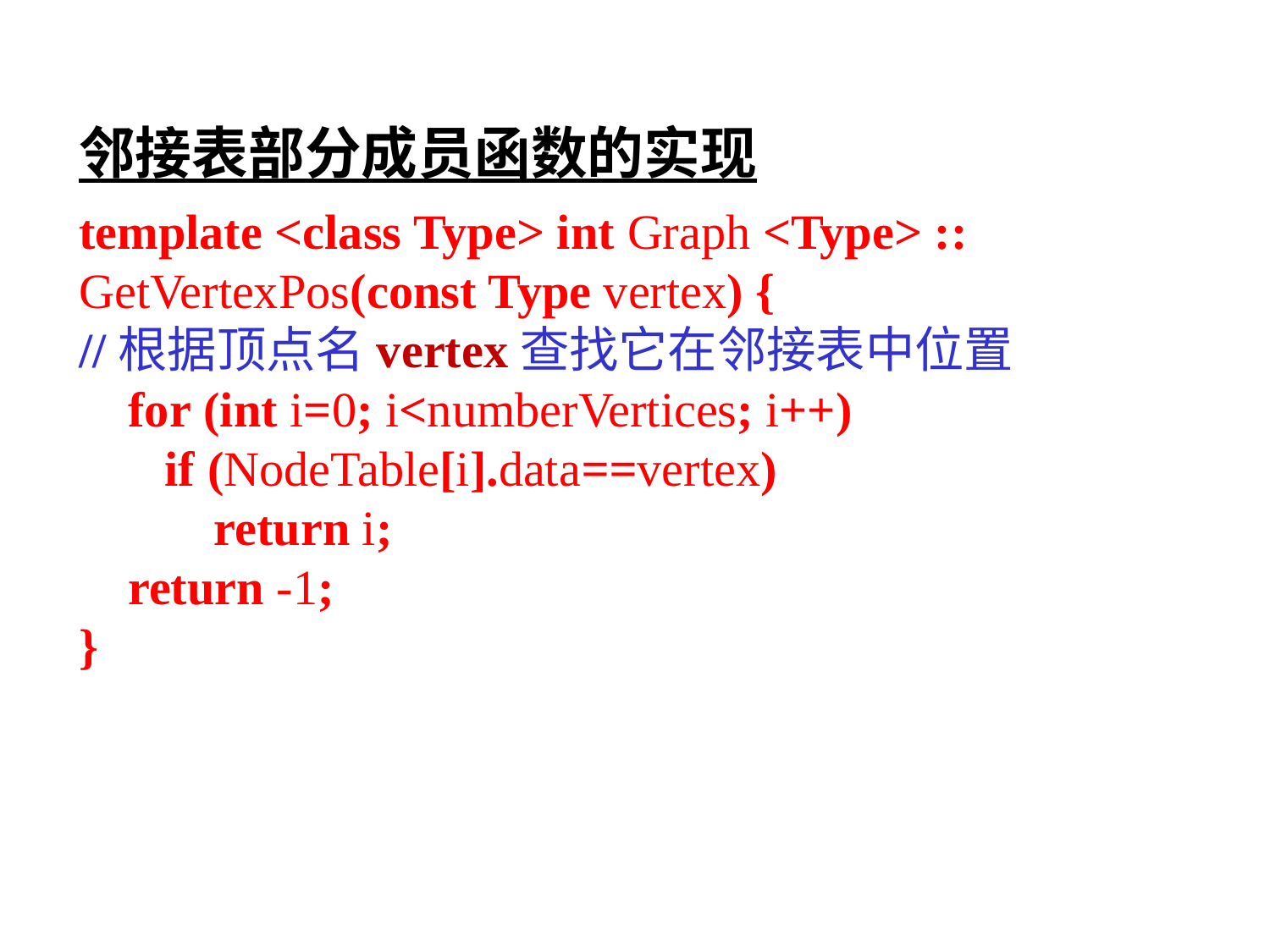

邻接表部分成员函数的实现
template <class Type> int Graph <Type> ::
GetVertexPos(const Type vertex) {
//根据顶点名vertex查找它在邻接表中位置
    for (int i=0; i<numberVertices; i++)
       if (NodeTable[i].data==vertex)
           return i;
    return -1;
}
55